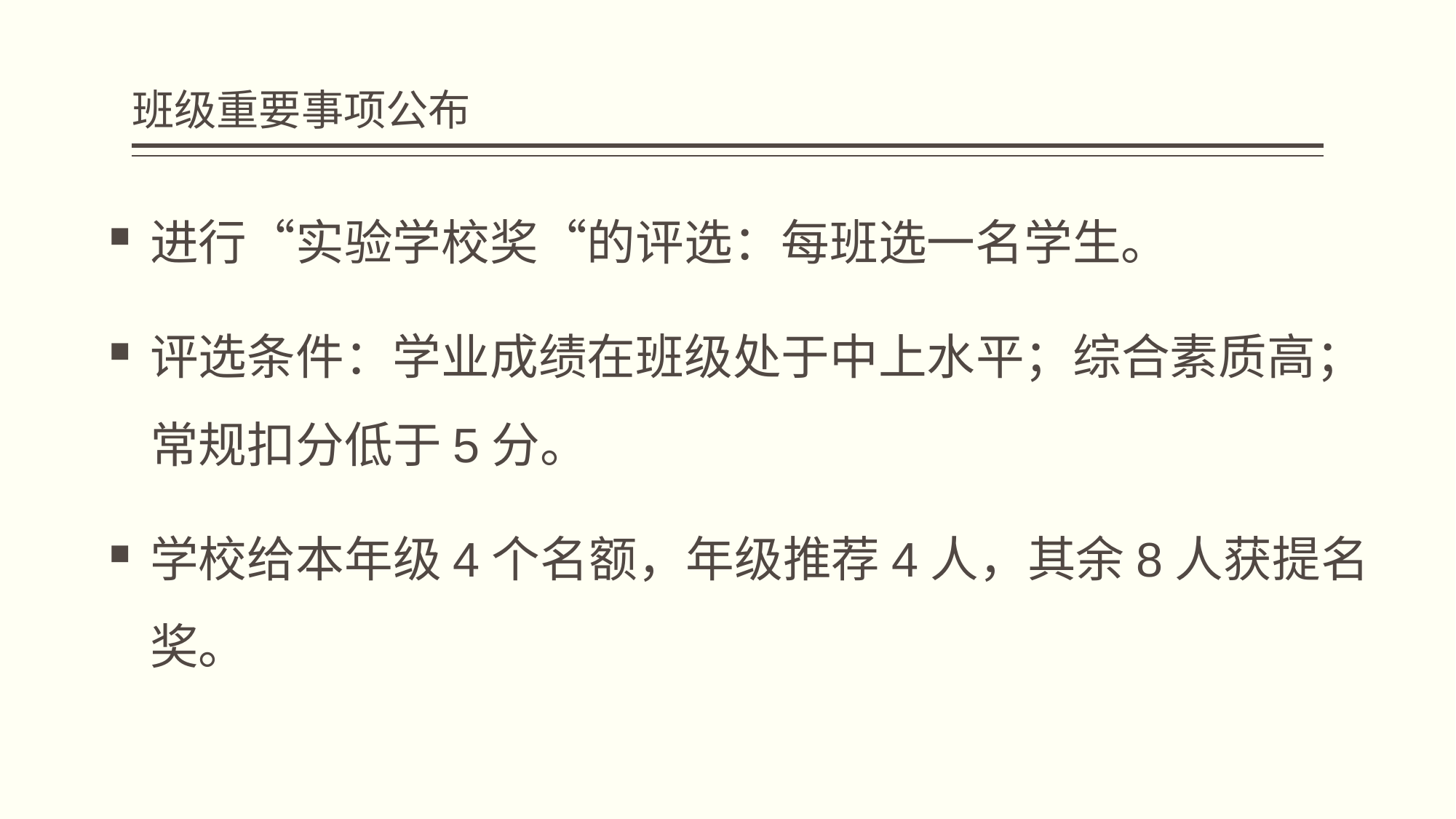

# 班级重要事项公布
进行“实验学校奖“的评选：每班选一名学生。
评选条件：学业成绩在班级处于中上水平；综合素质高；常规扣分低于5分。
学校给本年级4个名额，年级推荐4人，其余8人获提名奖。